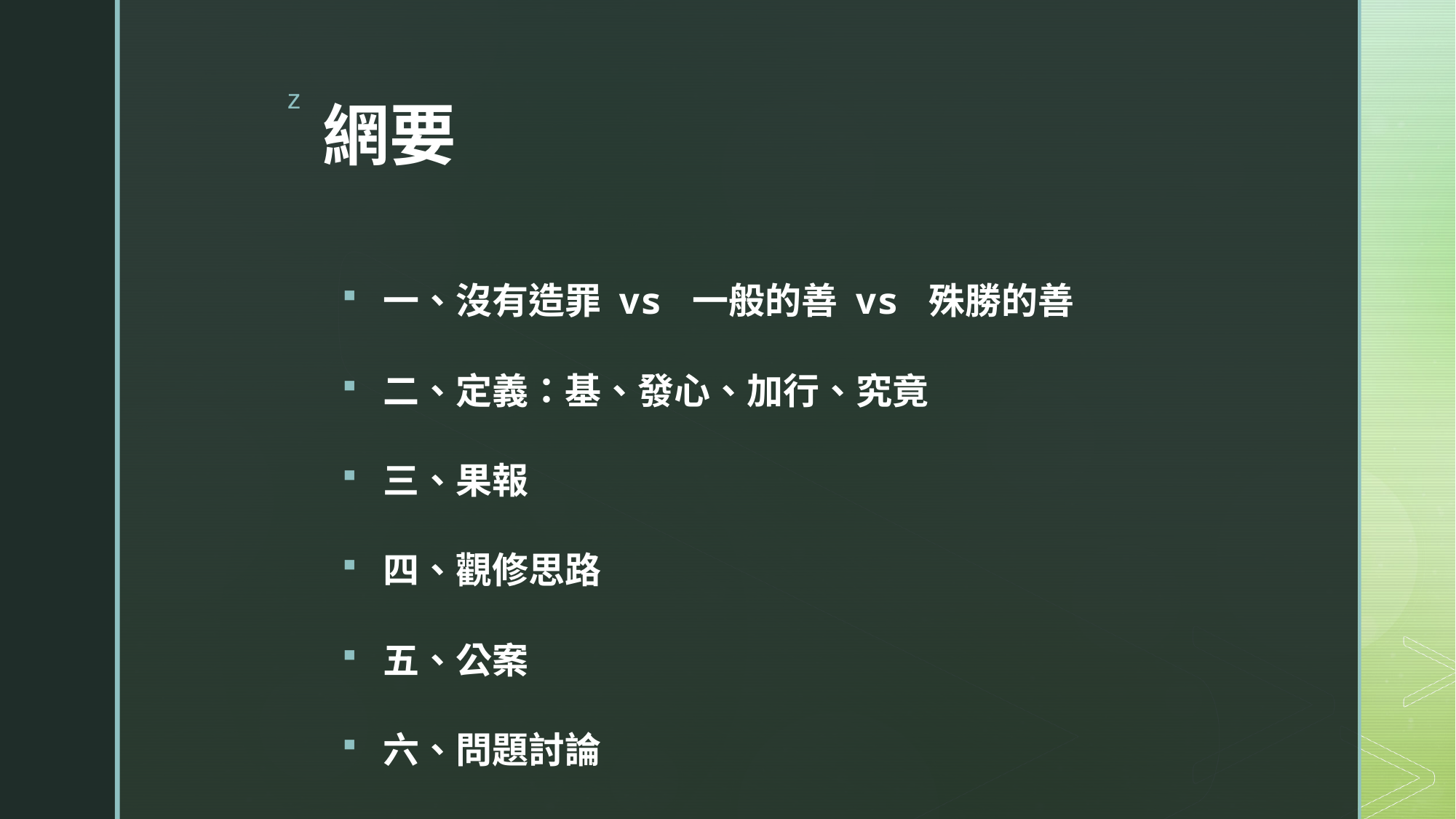

# 網要
一、沒有造罪 vs 一般的善 vs 殊勝的善
二、定義：基、發心、加行、究竟
三、果報
四、觀修思路
五、公案
六、問題討論